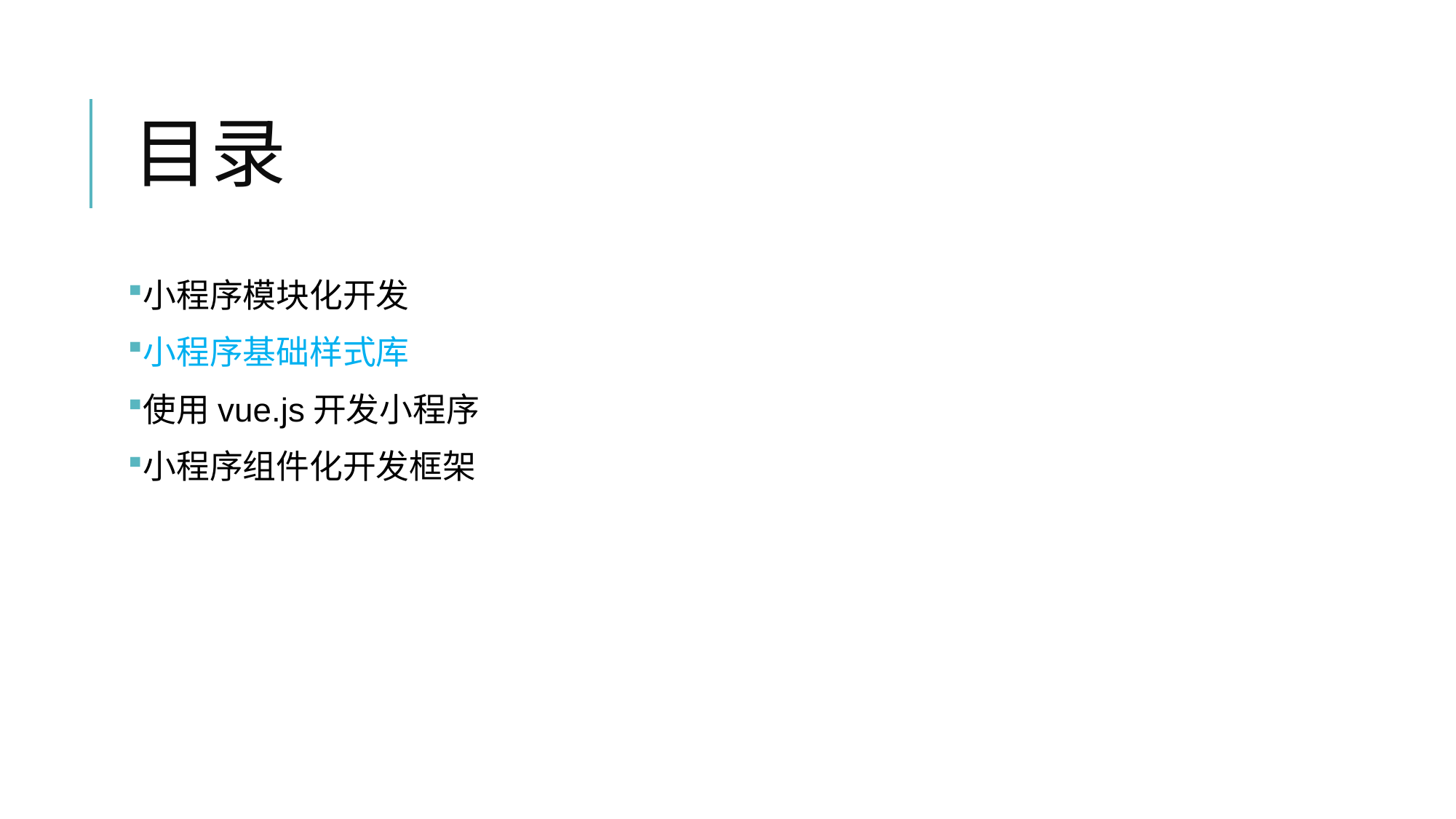

# 目录
小程序模块化开发
小程序基础样式库
使用vue.js开发小程序
小程序组件化开发框架